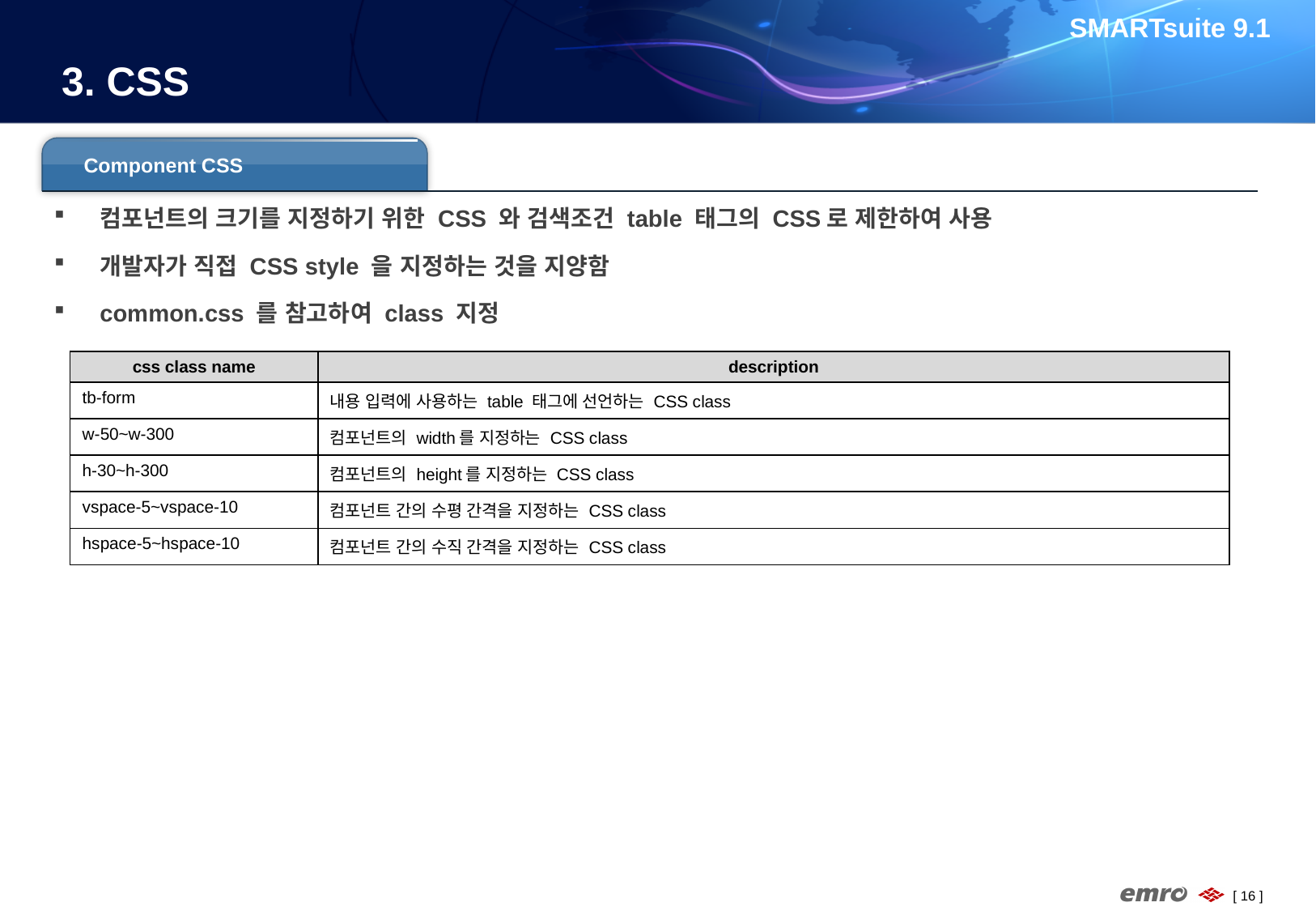

SMARTsuite 9.1
# 3. CSS

Component CSS
컴포넌트의 크기를 지정하기 위한 CSS 와 검색조건 table 태그의 CSS로 제한하여 사용
개발자가 직접 CSS style 을 지정하는 것을 지양함
common.css 를 참고하여 class 지정
| css class name | description |
| --- | --- |
| tb-form | 내용 입력에 사용하는 table 태그에 선언하는 CSS class |
| w-50~w-300 | 컴포넌트의 width를 지정하는 CSS class |
| h-30~h-300 | 컴포넌트의 height를 지정하는 CSS class |
| vspace-5~vspace-10 | 컴포넌트 간의 수평 간격을 지정하는 CSS class |
| hspace-5~hspace-10 | 컴포넌트 간의 수직 간격을 지정하는 CSS class |